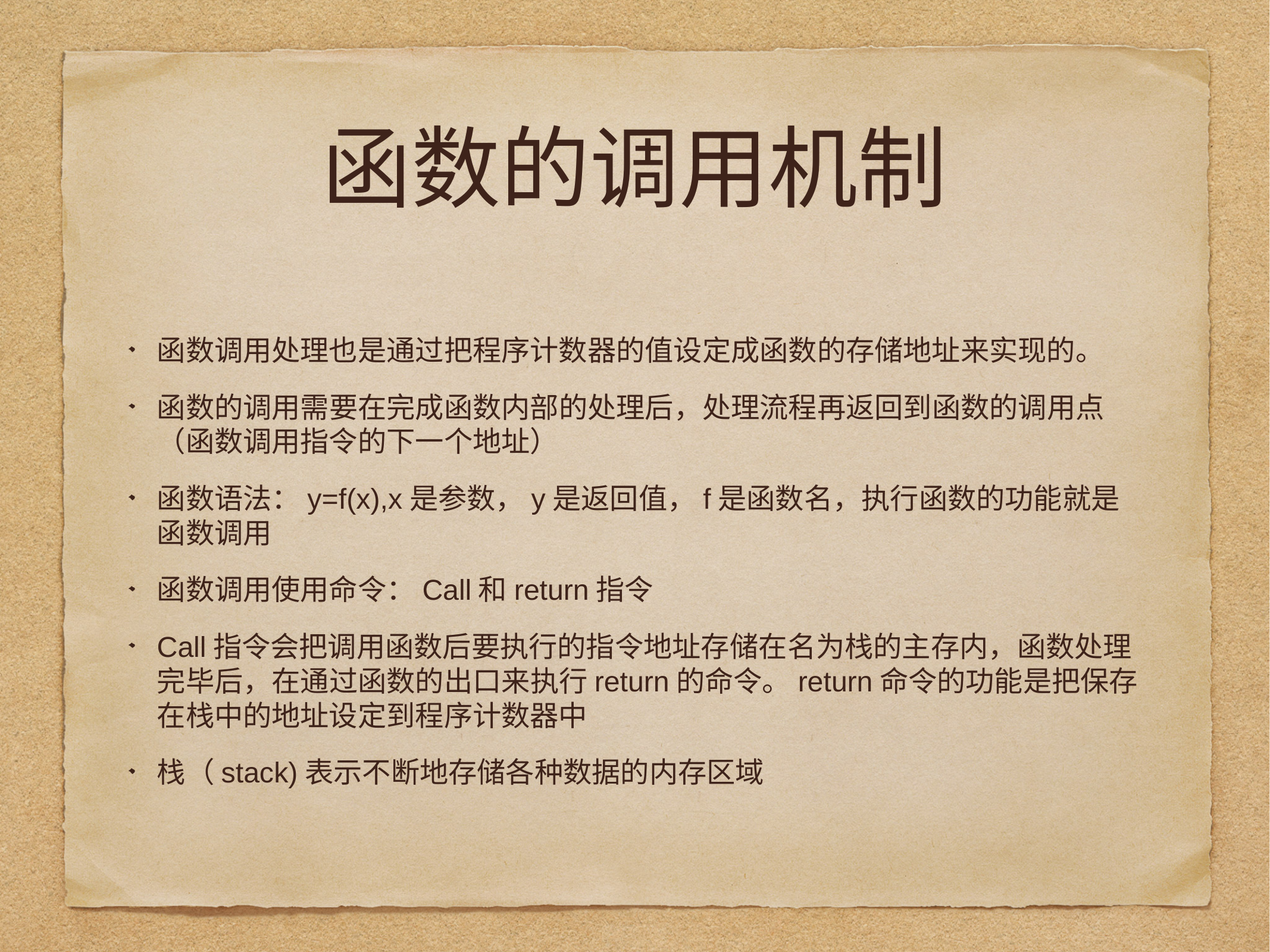

# 函数的调用机制
函数调用处理也是通过把程序计数器的值设定成函数的存储地址来实现的。
函数的调用需要在完成函数内部的处理后，处理流程再返回到函数的调用点（函数调用指令的下一个地址）
函数语法：y=f(x),x是参数，y是返回值，f是函数名，执行函数的功能就是函数调用
函数调用使用命令：Call和return指令
Call指令会把调用函数后要执行的指令地址存储在名为栈的主存内，函数处理完毕后，在通过函数的出口来执行return的命令。return命令的功能是把保存在栈中的地址设定到程序计数器中
栈（stack)表示不断地存储各种数据的内存区域